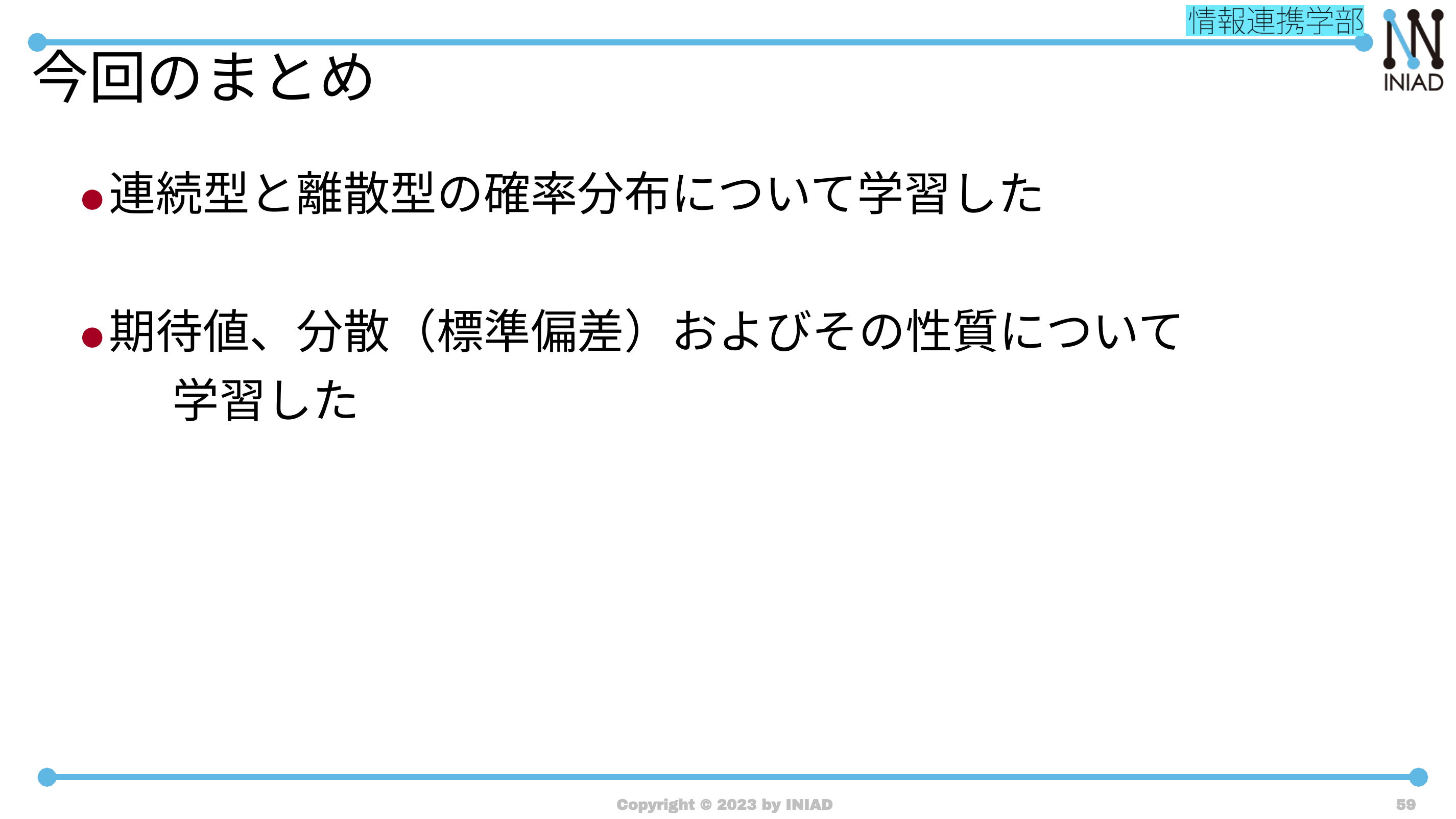

# 今回のまとめ
連続型と離散型の確率分布について学習した

期待値、分散（標準偏差）およびその性質について
　　学習した
Copyright © 2023 by INIAD
59